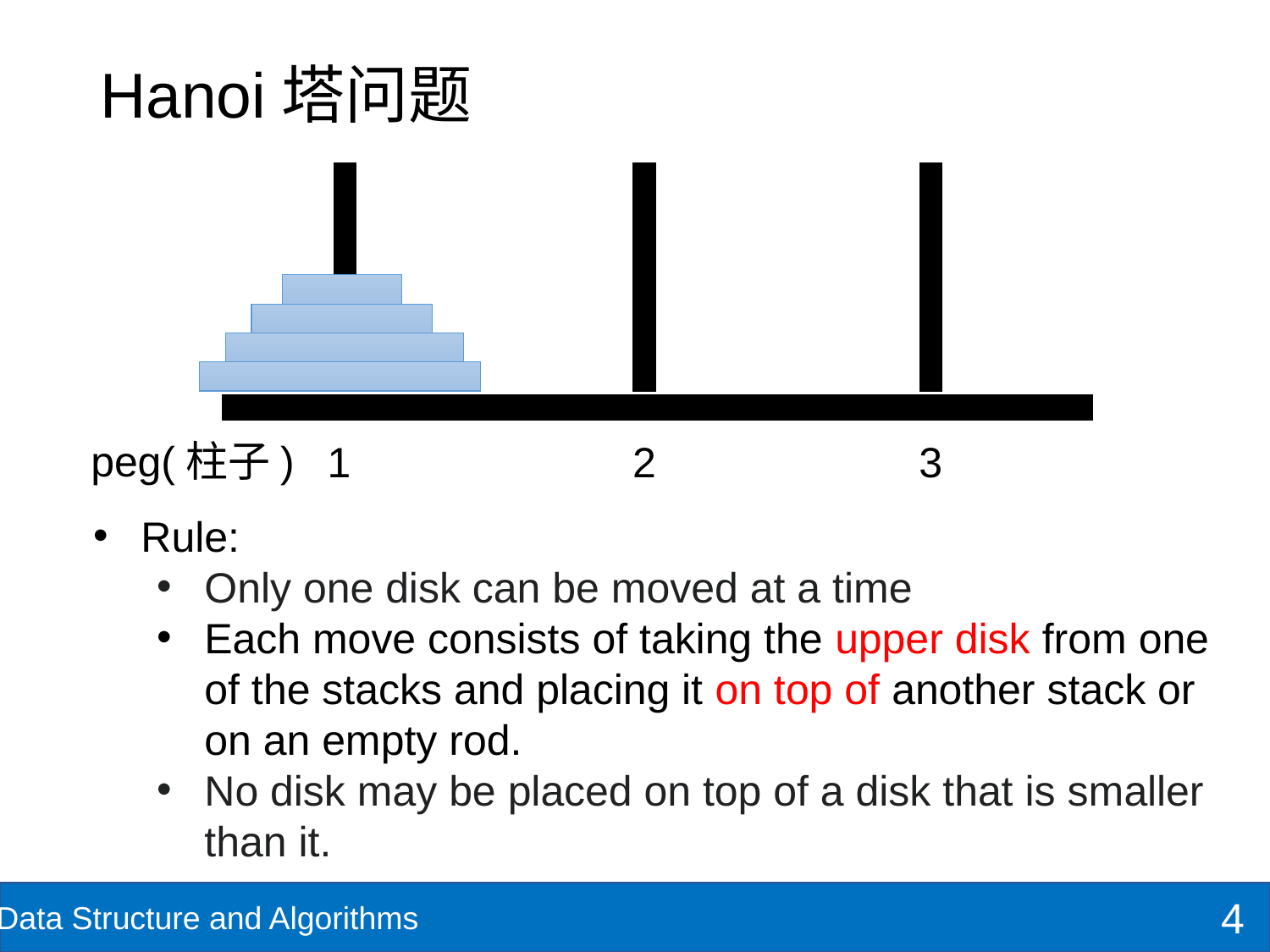

# Hanoi塔问题

peg(柱子)
2
3
1

Rule:
Only one disk can be moved at a time
Each move consists of taking the upper disk from one of the stacks and placing it on top of another stack or on an empty rod.
No disk may be placed on top of a disk that is smaller than it.

4